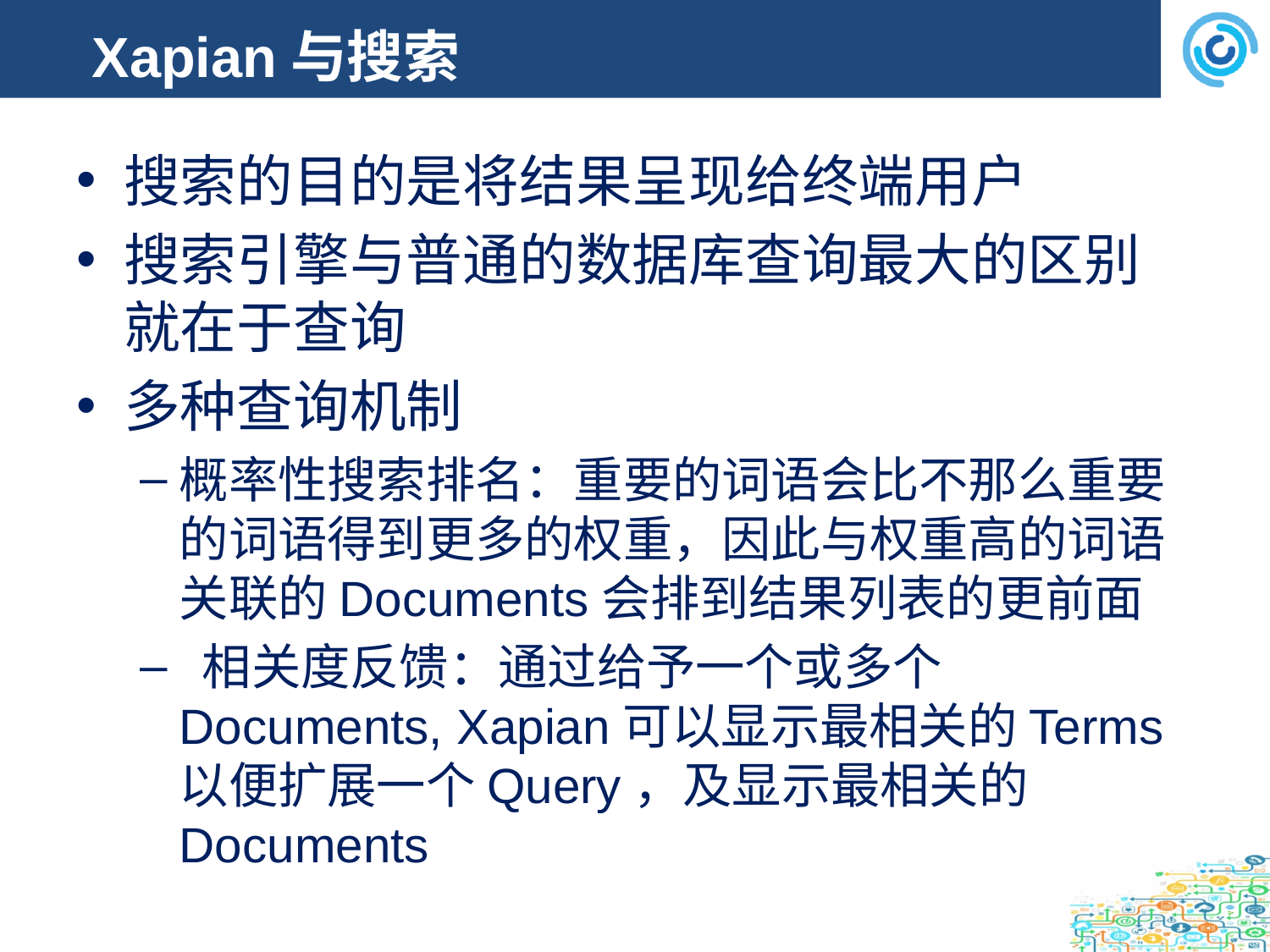

# Xapian与搜索
搜索的目的是将结果呈现给终端用户
搜索引擎与普通的数据库查询最大的区别就在于查询
多种查询机制
概率性搜索排名：重要的词语会比不那么重要的词语得到更多的权重，因此与权重高的词语关联的Documents会排到结果列表的更前面
 相关度反馈：通过给予一个或多个Documents, Xapian可以显示最相关的Terms以便扩展一个Query，及显示最相关的Documents